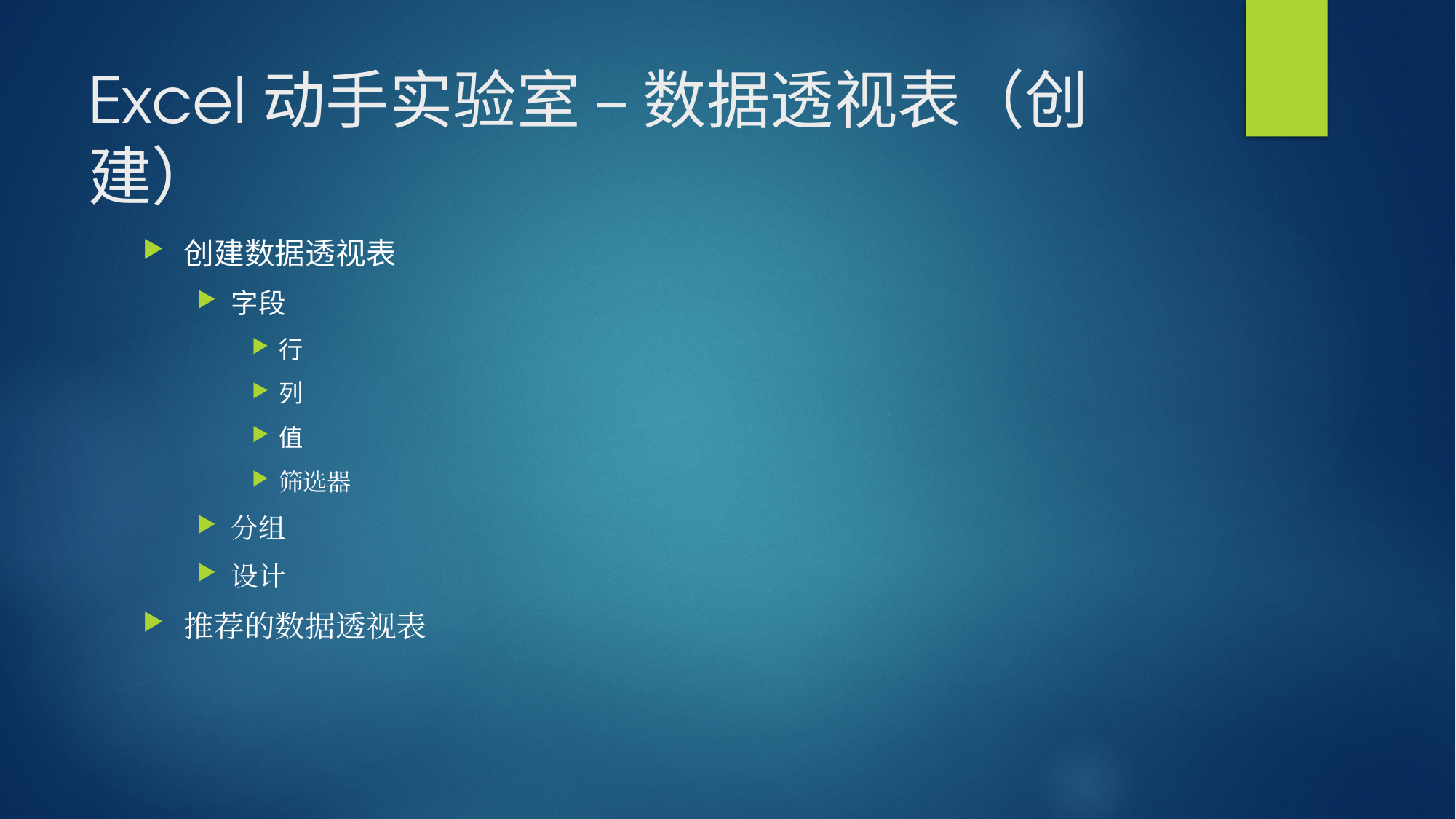

# Excel动手实验室 – 数据透视表（创建）
创建数据透视表
字段
行
列
值
筛选器
分组
设计
推荐的数据透视表